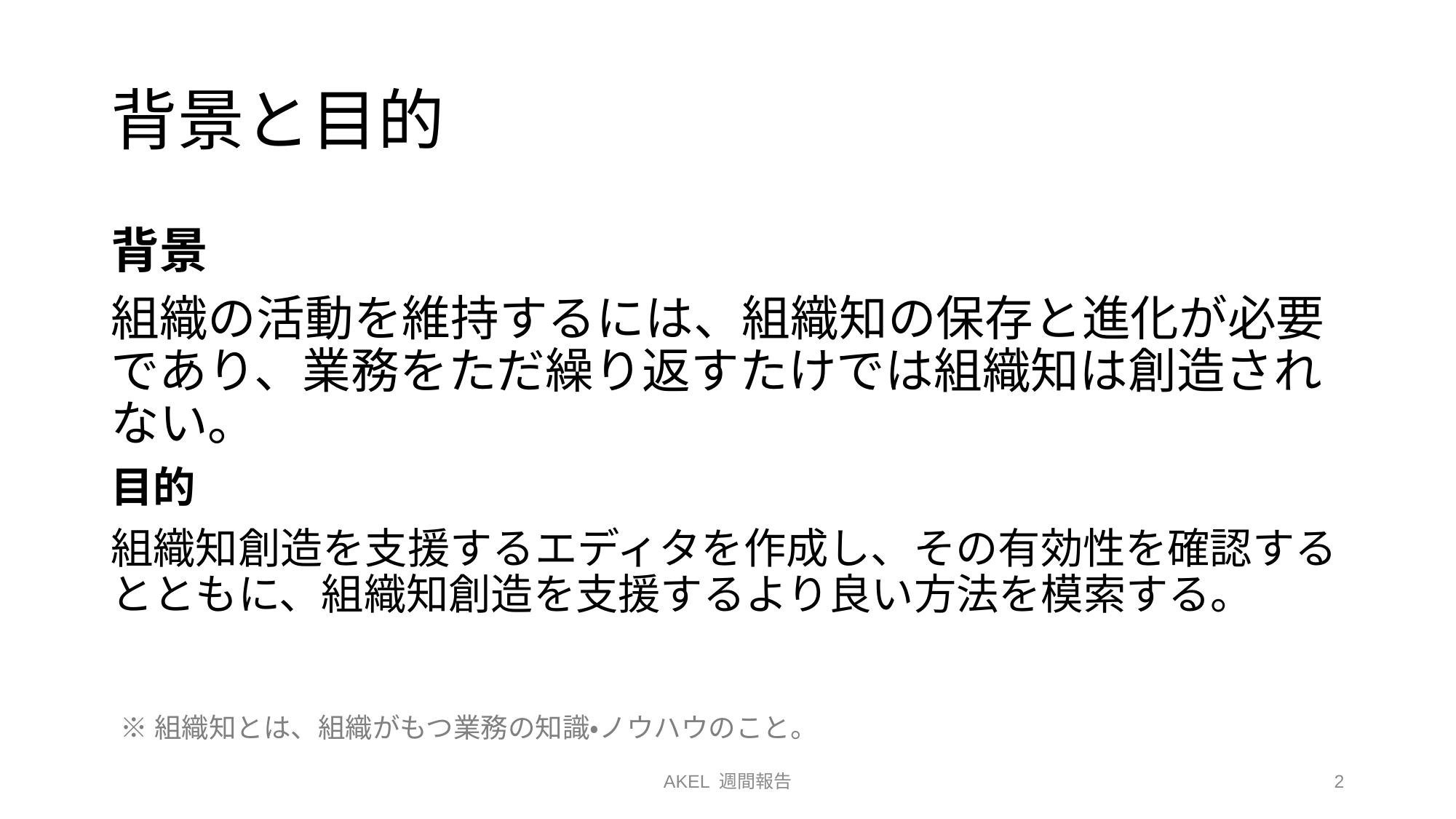

# 背景と目的
背景
組織の活動を維持するには、組織知の保存と進化が必要であり、業務をただ繰り返すたけでは組織知は創造されない。
目的
組織知創造を支援するエディタを作成し、その有効性を確認するとともに、組織知創造を支援するより良い方法を模索する。
※組織知とは、組織がもつ業務の知識・ノウハウのこと。
AKEL 週間報告
2